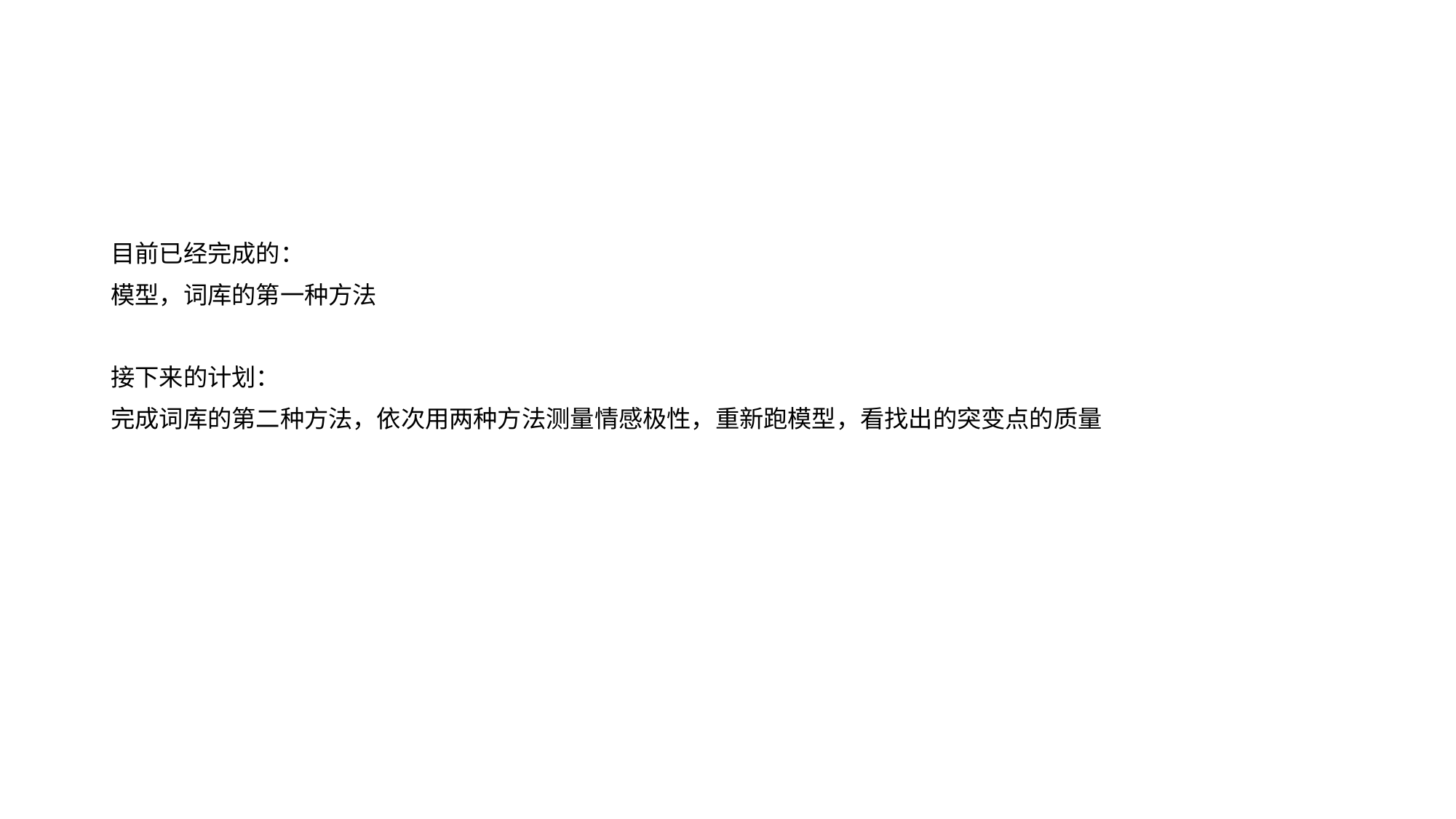

目前已经完成的：
模型，词库的第一种方法

接下来的计划：
完成词库的第二种方法，依次用两种方法测量情感极性，重新跑模型，看找出的突变点的质量